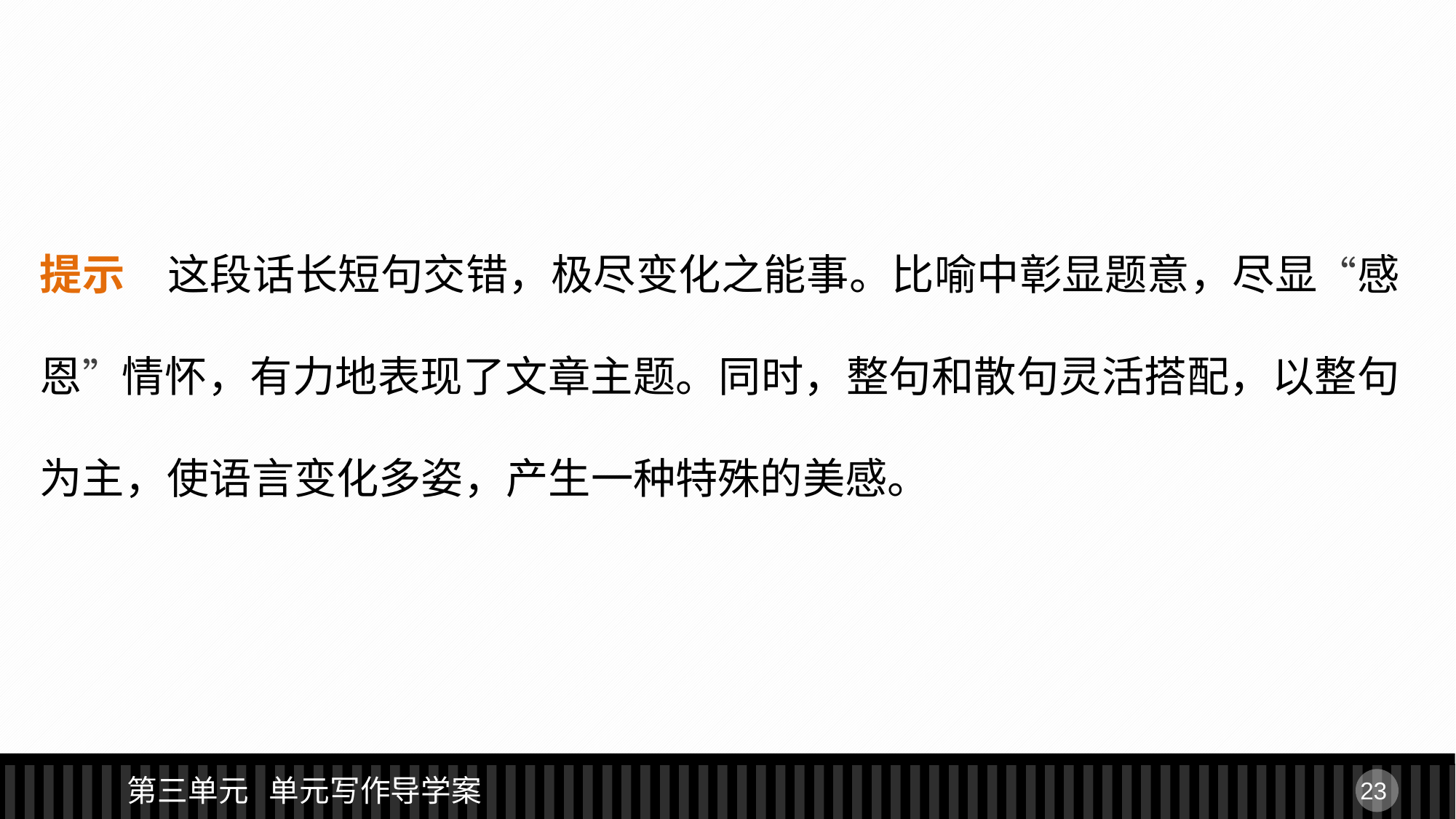

提示　这段话长短句交错，极尽变化之能事。比喻中彰显题意，尽显“感恩”情怀，有力地表现了文章主题。同时，整句和散句灵活搭配，以整句为主，使语言变化多姿，产生一种特殊的美感。